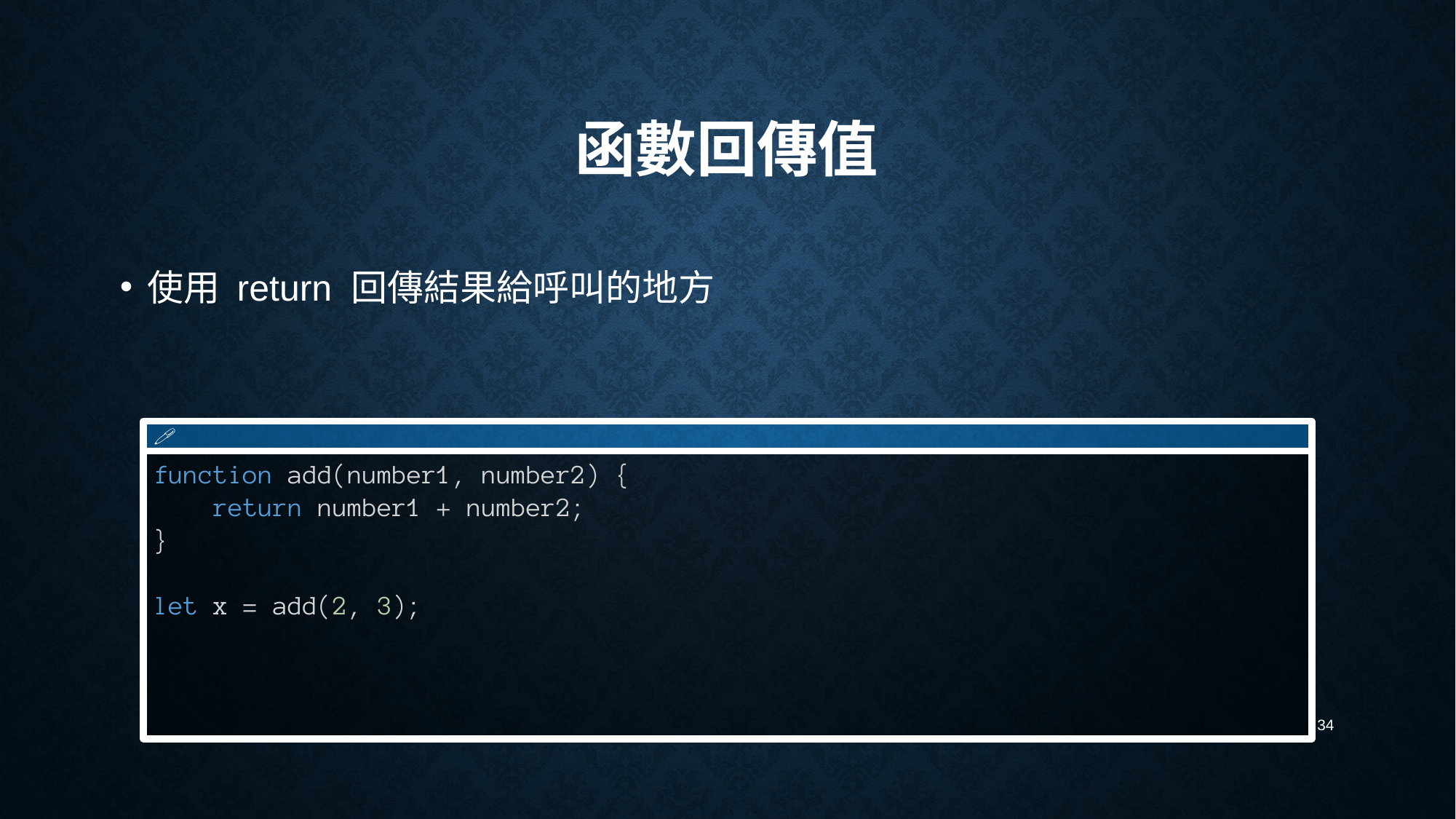

# 函數回傳值
使用 return 回傳結果給呼叫的地方
🖊
function add(number1, number2) {
    return number1 + number2;
}

let x = add(2, 3);

34